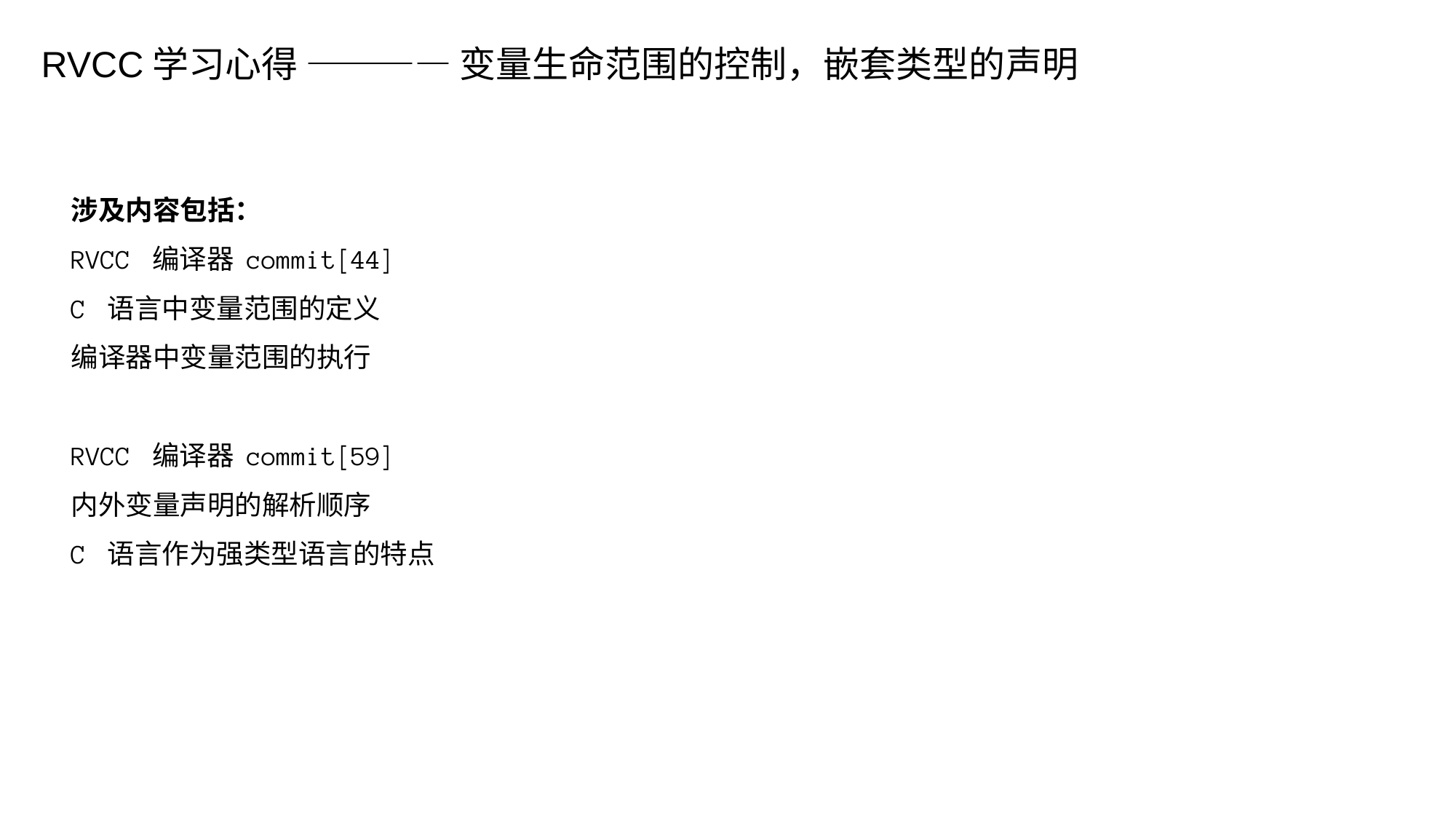

RVCC学习心得 ———— 变量生命范围的控制，嵌套类型的声明
涉及内容包括：
RVCC 编译器 commit[44]
C 语言中变量范围的定义
编译器中变量范围的执行

RVCC 编译器 commit[59]
内外变量声明的解析顺序
C 语言作为强类型语言的特点